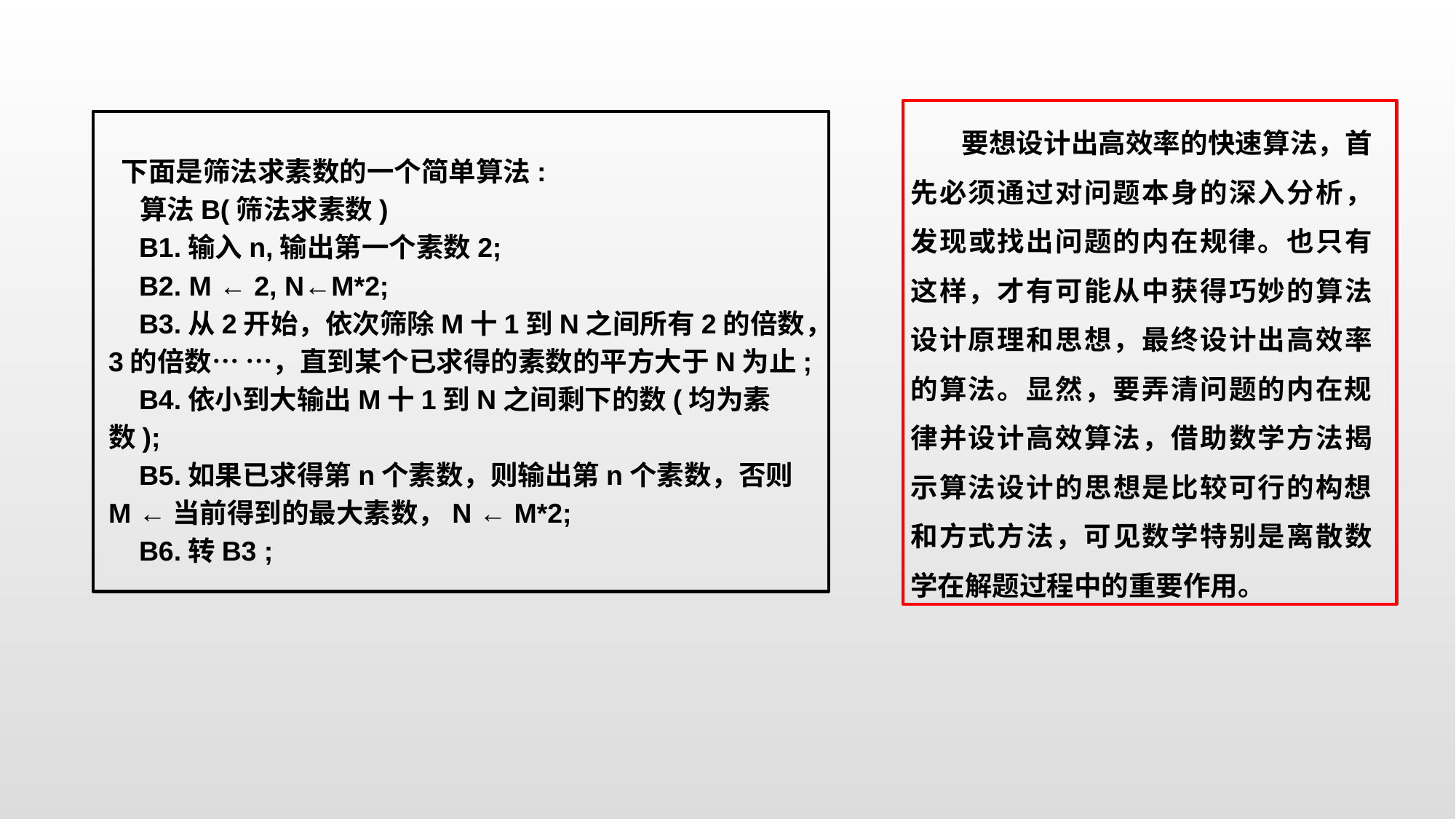

要想设计出高效率的快速算法，首先必须通过对问题本身的深入分析，发现或找出问题的内在规律。也只有这样，才有可能从中获得巧妙的算法设计原理和思想，最终设计出高效率的算法。显然，要弄清问题的内在规律并设计高效算法，借助数学方法揭示算法设计的思想是比较可行的构想和方式方法，可见数学特别是离散数学在解题过程中的重要作用。

 下面是筛法求素数的一个简单算法:
    算法B(筛法求素数)
    B1.输入n,输出第一个素数2;
    B2. M ← 2, N←M*2;
    B3.从2开始，依次筛除M十1到N之间所有2的倍数，3的倍数… …，直到某个已求得的素数的平方大于N为止;
    B4.依小到大输出M十1到N之间剩下的数(均为素数);
    B5.如果已求得第n个素数，则输出第n个素数，否则M ←当前得到的最大素数，N ← M*2;
    B6.转B3 ;

43